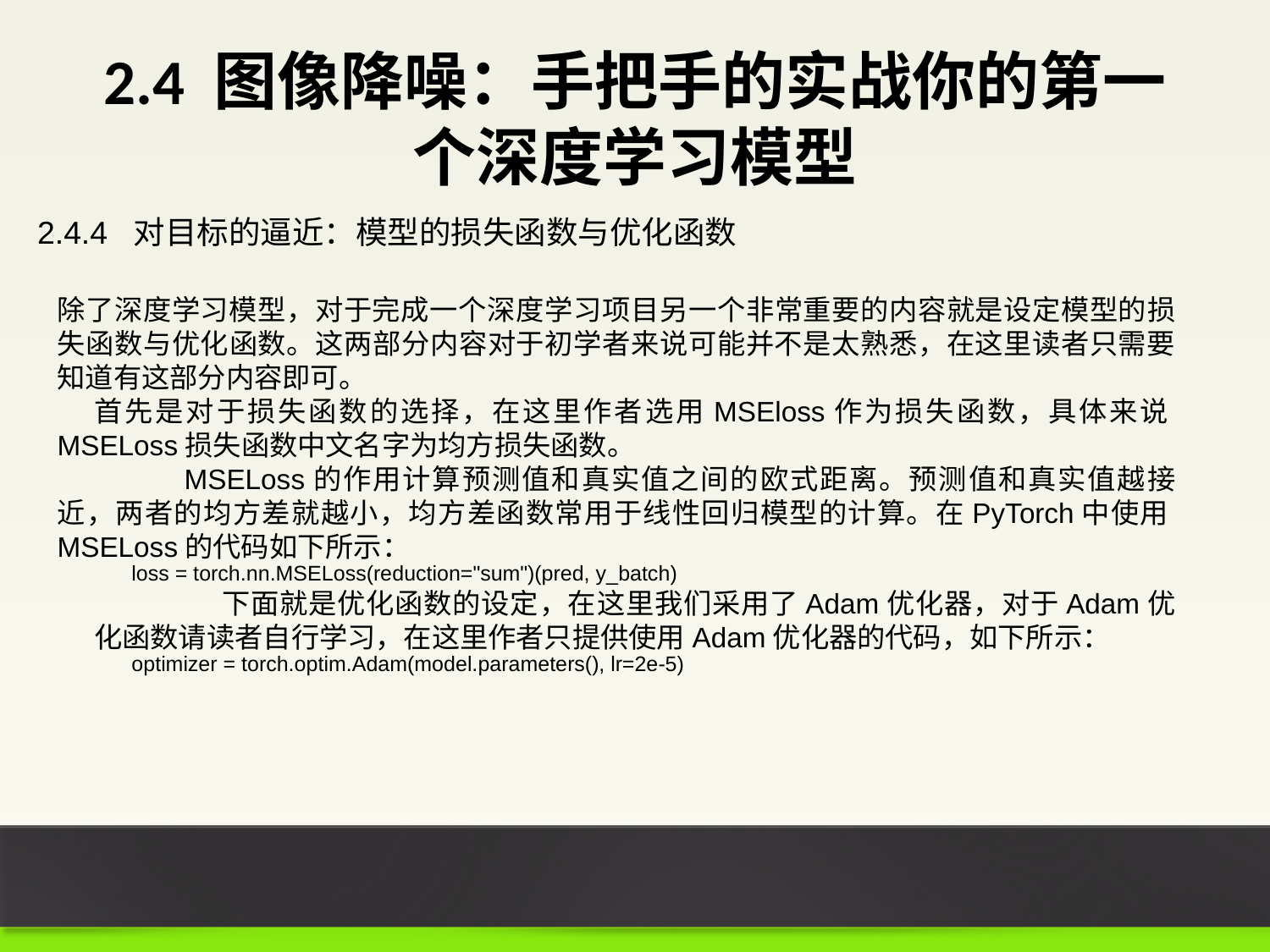

# 2.4 图像降噪：手把手的实战你的第一个深度学习模型
2.4.4  对目标的逼近：模型的损失函数与优化函数
除了深度学习模型，对于完成一个深度学习项目另一个非常重要的内容就是设定模型的损失函数与优化函数。这两部分内容对于初学者来说可能并不是太熟悉，在这里读者只需要知道有这部分内容即可。
首先是对于损失函数的选择，在这里作者选用MSEloss作为损失函数，具体来说MSELoss损失函数中文名字为均方损失函数。
	MSELoss的作用计算预测值和真实值之间的欧式距离。预测值和真实值越接近，两者的均方差就越小，均方差函数常用于线性回归模型的计算。在PyTorch中使用MSELoss的代码如下所示：
loss = torch.nn.MSELoss(reduction="sum")(pred, y_batch)
	下面就是优化函数的设定，在这里我们采用了Adam优化器，对于Adam优化函数请读者自行学习，在这里作者只提供使用Adam优化器的代码，如下所示：
optimizer = torch.optim.Adam(model.parameters(), lr=2e-5)